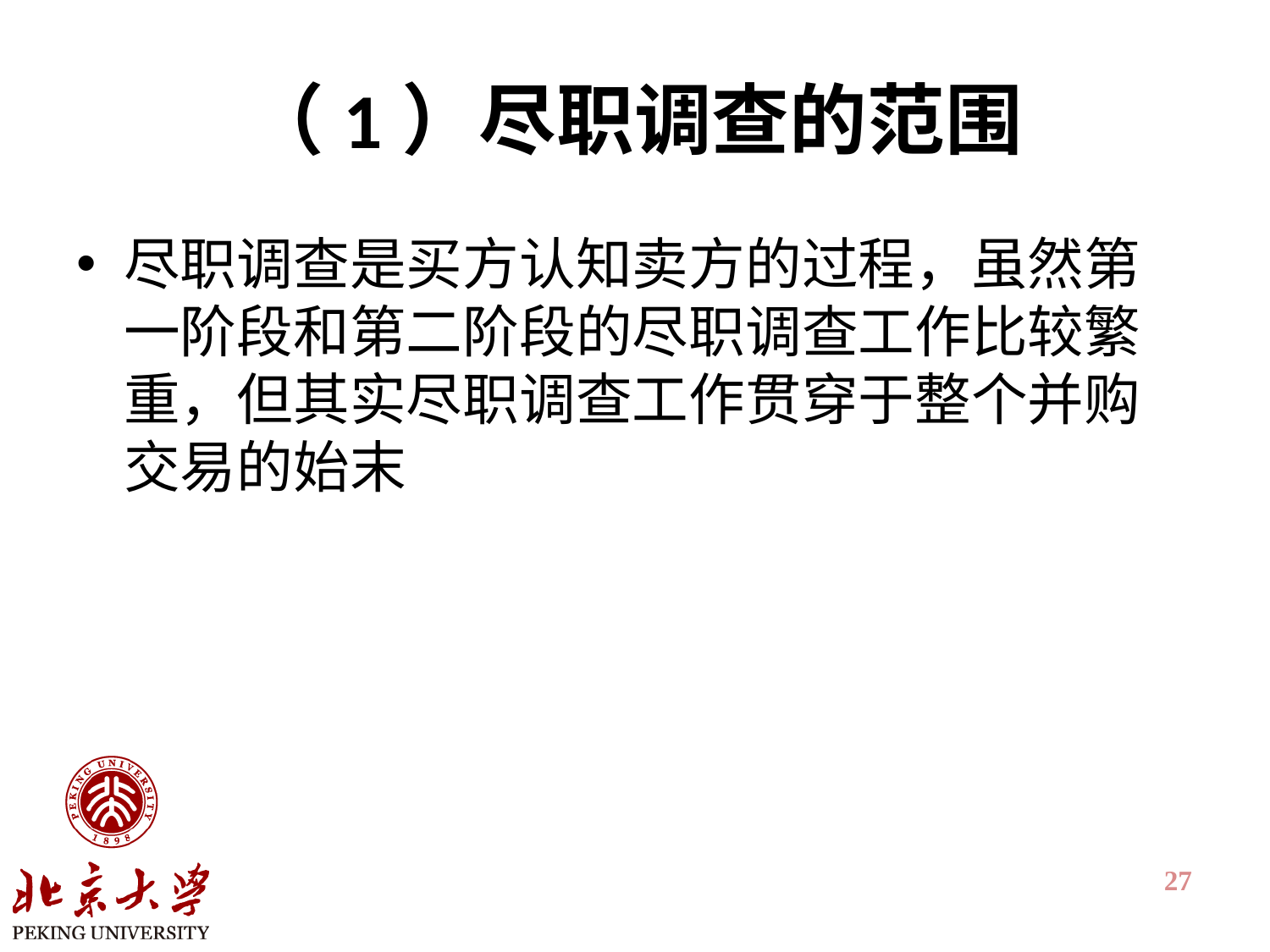

# （1）尽职调查的范围
尽职调查是买方认知卖方的过程，虽然第一阶段和第二阶段的尽职调查工作比较繁重，但其实尽职调查工作贯穿于整个并购交易的始末
27